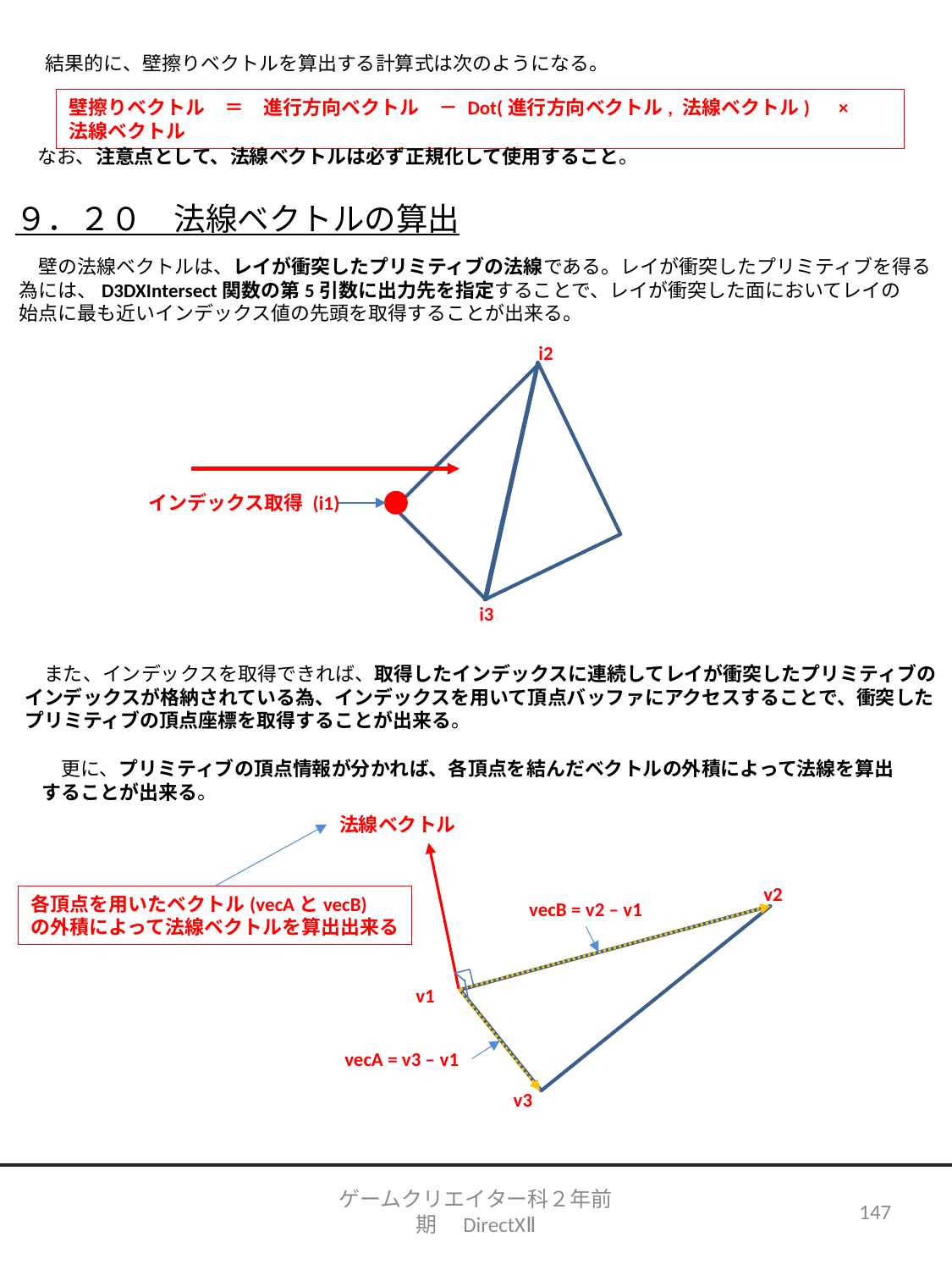

結果的に、壁擦りベクトルを算出する計算式は次のようになる。
壁擦りベクトル　＝　進行方向ベクトル　－ Dot(進行方向ベクトル, 法線ベクトル)　×　法線ベクトル
なお、注意点として、法線ベクトルは必ず正規化して使用すること。
９．２０　法線ベクトルの算出
　壁の法線ベクトルは、レイが衝突したプリミティブの法線である。レイが衝突したプリミティブを得る
為には、D3DXIntersect関数の第5引数に出力先を指定することで、レイが衝突した面においてレイの
始点に最も近いインデックス値の先頭を取得することが出来る。
i2

インデックス取得 (i1)

i3
　また、インデックスを取得できれば、取得したインデックスに連続してレイが衝突したプリミティブの
インデックスが格納されている為、インデックスを用いて頂点バッファにアクセスすることで、衝突した
プリミティブの頂点座標を取得することが出来る。
　更に、プリミティブの頂点情報が分かれば、各頂点を結んだベクトルの外積によって法線を算出
することが出来る。

法線ベクトル
v2
各頂点を用いたベクトル(vecAとvecB)
の外積によって法線ベクトルを算出出来る
vecB = v2 – v1
v1
vecA = v3 – v1
v3
ゲームクリエイター科２年前期　DirectXⅡ
147